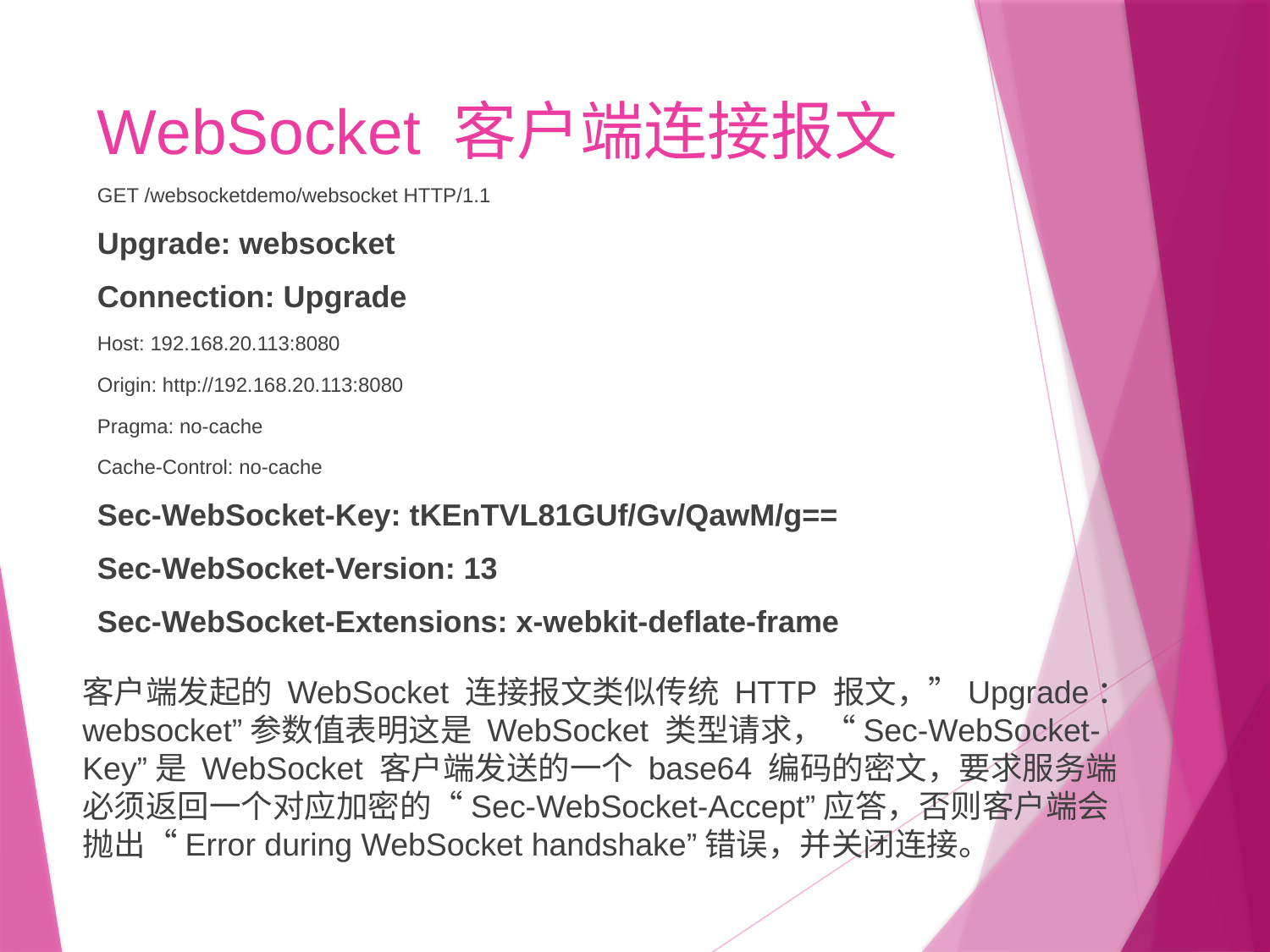

# WebSocket 客户端连接报文
GET /websocketdemo/websocket HTTP/1.1
Upgrade: websocket
Connection: Upgrade
Host: 192.168.20.113:8080
Origin: http://192.168.20.113:8080
Pragma: no-cache
Cache-Control: no-cache
Sec-WebSocket-Key: tKEnTVL81GUf/Gv/QawM/g==
Sec-WebSocket-Version: 13
Sec-WebSocket-Extensions: x-webkit-deflate-frame
客户端发起的 WebSocket 连接报文类似传统 HTTP 报文，”Upgrade：websocket”参数值表明这是 WebSocket 类型请求，“Sec-WebSocket-Key”是 WebSocket 客户端发送的一个 base64 编码的密文，要求服务端必须返回一个对应加密的“Sec-WebSocket-Accept”应答，否则客户端会抛出“Error during WebSocket handshake”错误，并关闭连接。